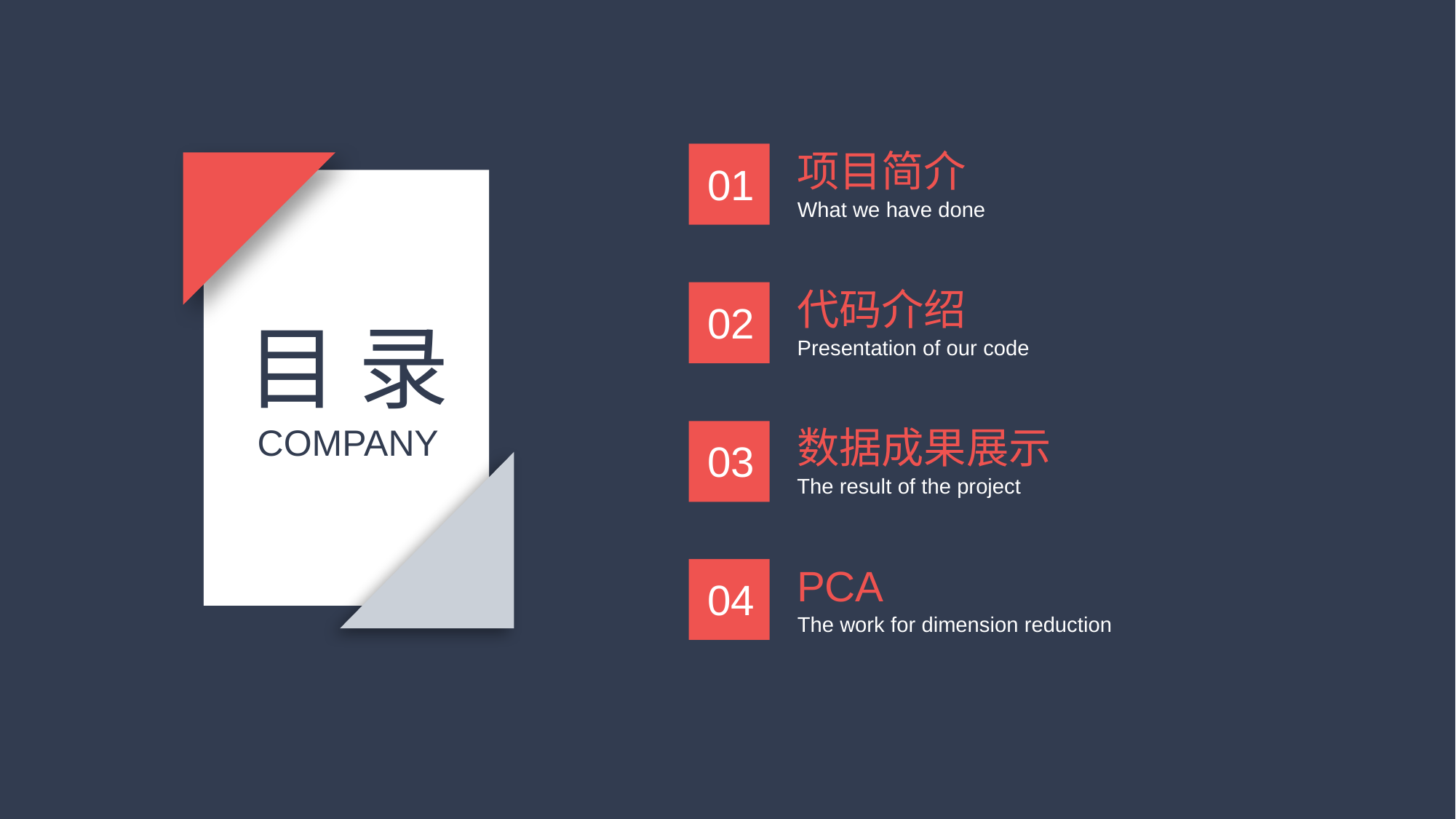

项目简介

01

What we have done
代码介绍

02
目 录
COMPANY
Presentation of our code
数据成果展示

03

The result of the project
PCA

04
The work for dimension reduction